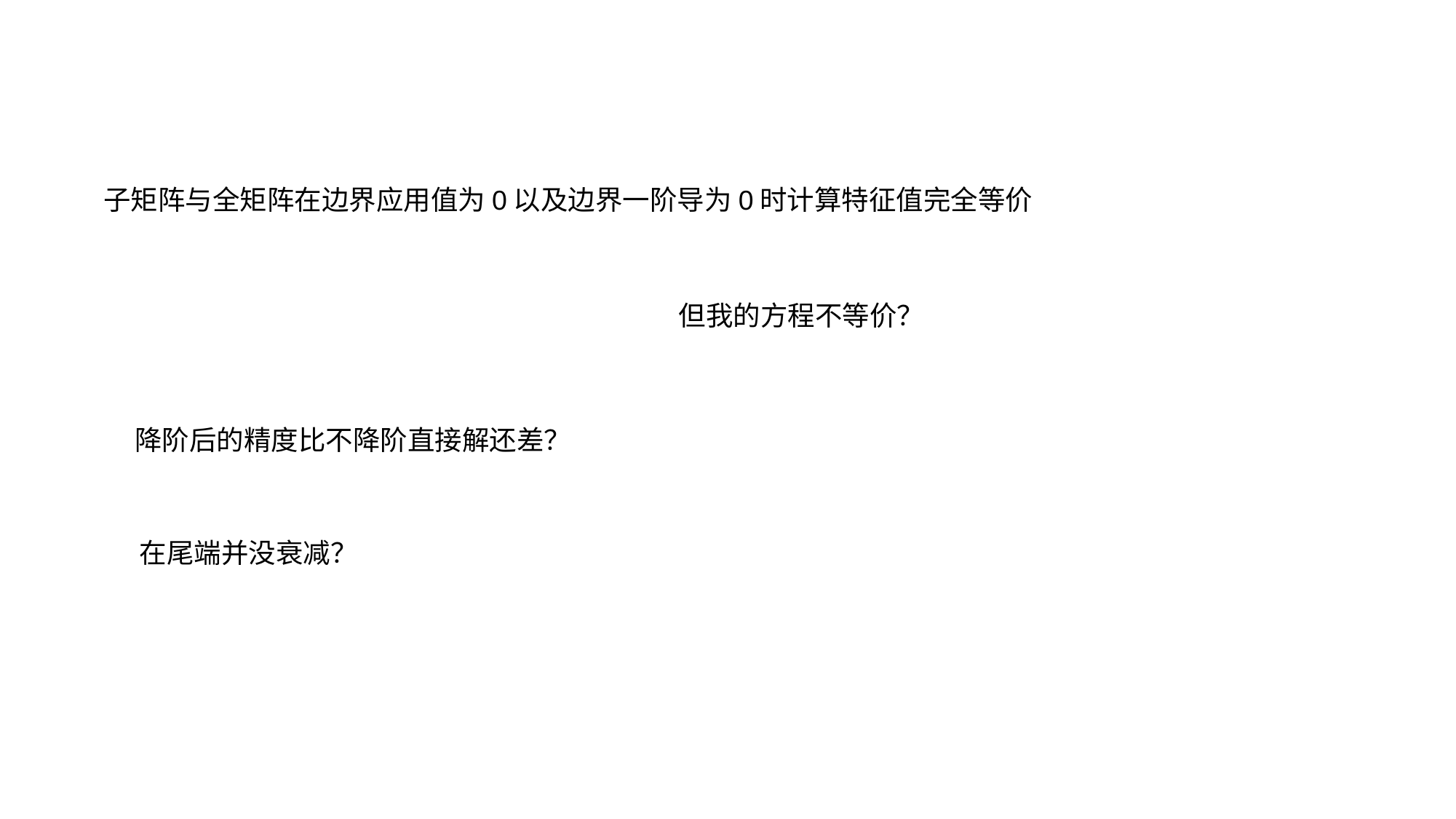

子矩阵与全矩阵在边界应用值为0以及边界一阶导为0时计算特征值完全等价
但我的方程不等价？
降阶后的精度比不降阶直接解还差？
在尾端并没衰减？